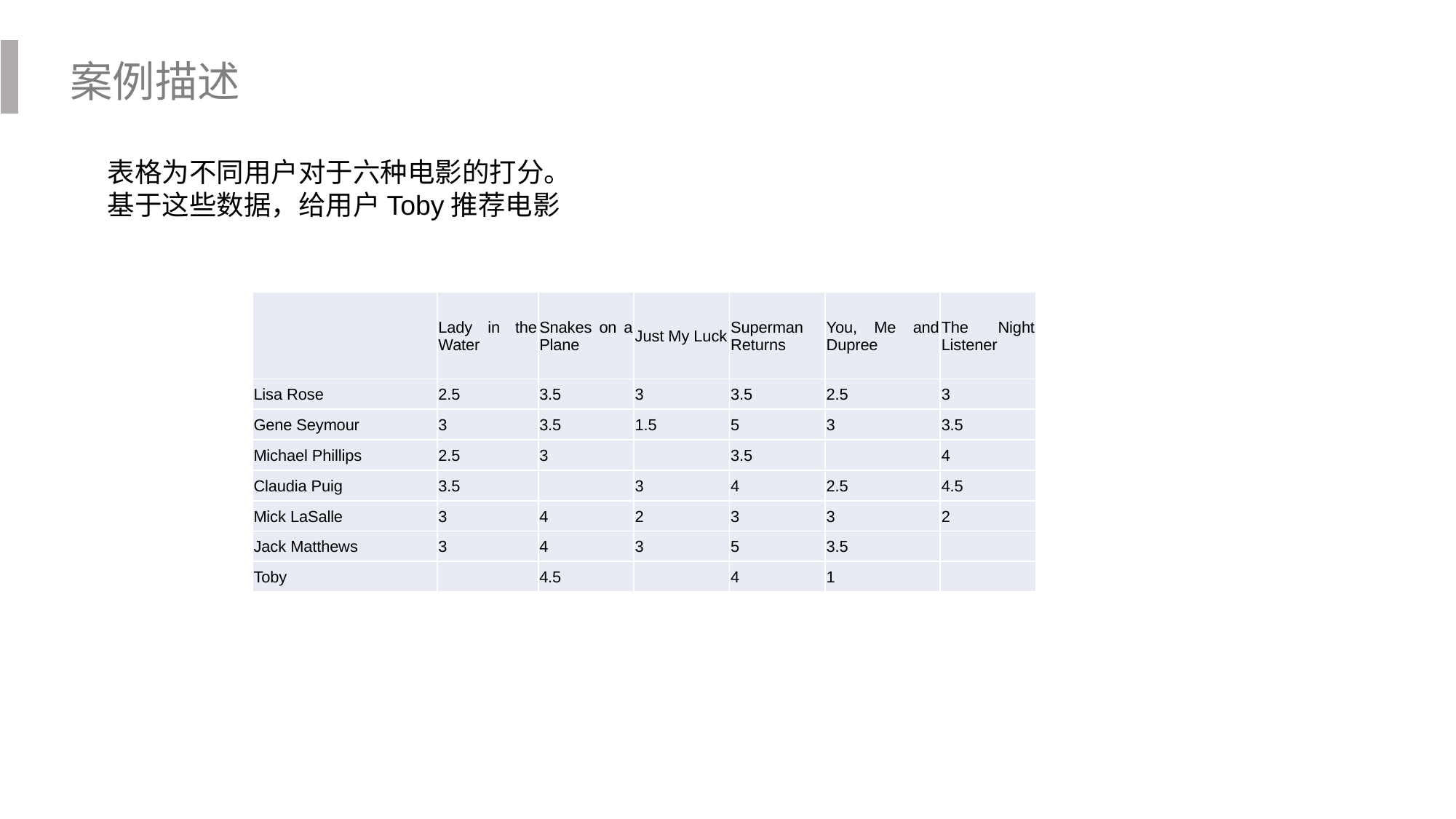

案例描述
表格为不同用户对于六种电影的打分。
基于这些数据，给用户Toby推荐电影
|  | Lady in the Water | Snakes on a Plane | Just My Luck | Superman Returns | You, Me and Dupree | The Night Listener |
| --- | --- | --- | --- | --- | --- | --- |
| Lisa Rose | 2.5 | 3.5 | 3 | 3.5 | 2.5 | 3 |
| Gene Seymour | 3 | 3.5 | 1.5 | 5 | 3 | 3.5 |
| Michael Phillips | 2.5 | 3 |  | 3.5 |  | 4 |
| Claudia Puig | 3.5 |  | 3 | 4 | 2.5 | 4.5 |
| Mick LaSalle | 3 | 4 | 2 | 3 | 3 | 2 |
| Jack Matthews | 3 | 4 | 3 | 5 | 3.5 |  |
| Toby |  | 4.5 |  | 4 | 1 |  |